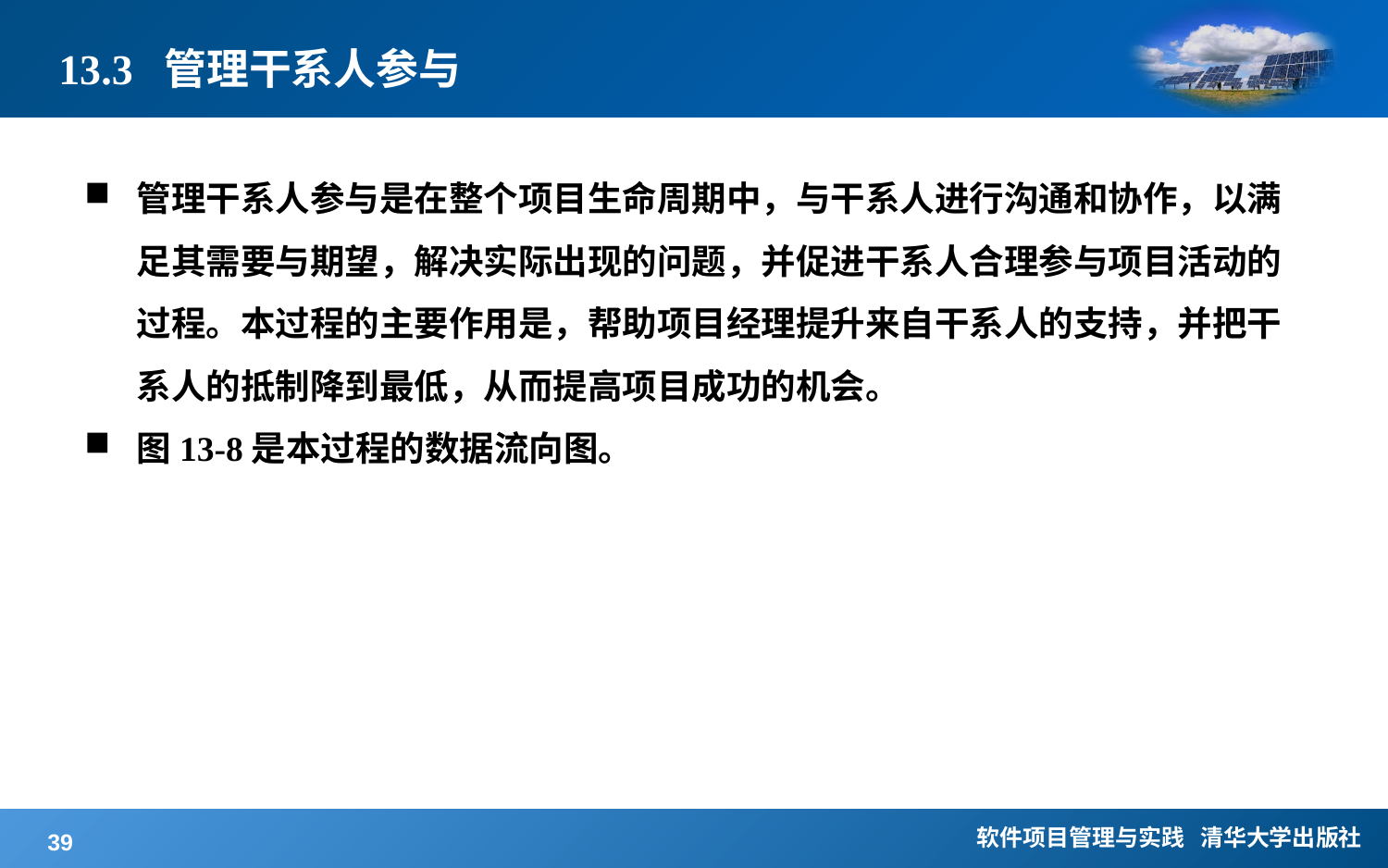

# 13.3  管理干系人参与
管理干系人参与是在整个项目生命周期中，与干系人进行沟通和协作，以满足其需要与期望，解决实际出现的问题，并促进干系人合理参与项目活动的过程。本过程的主要作用是，帮助项目经理提升来自干系人的支持，并把干系人的抵制降到最低，从而提高项目成功的机会。
图13-8是本过程的数据流向图。